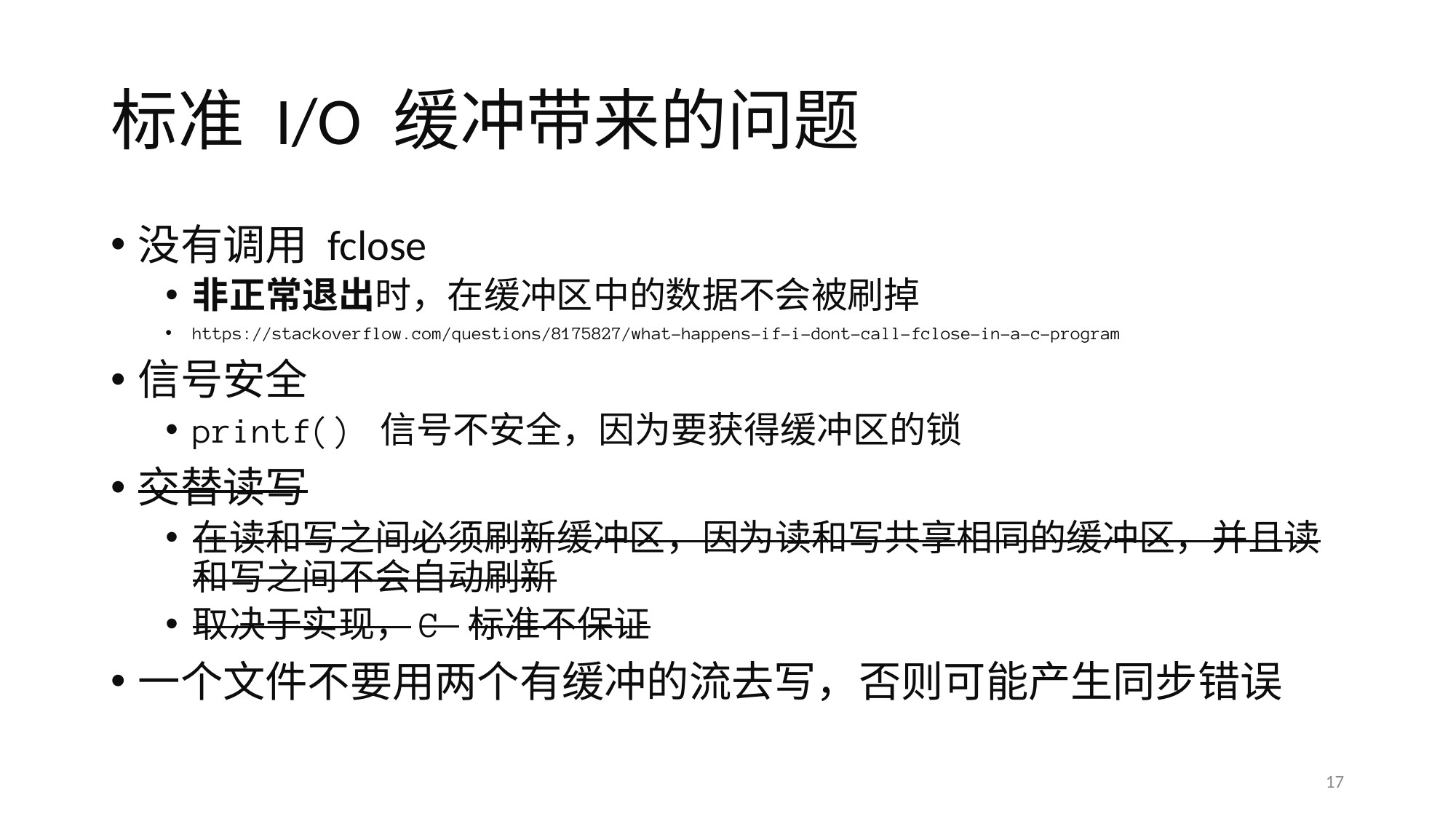

# 标准 I/O 缓冲带来的问题
没有调用 fclose
非正常退出时，在缓冲区中的数据不会被刷掉
https://stackoverflow.com/questions/8175827/what-happens-if-i-dont-call-fclose-in-a-c-program
信号安全
printf() 信号不安全，因为要获得缓冲区的锁
交替读写
在读和写之间必须刷新缓冲区，因为读和写共享相同的缓冲区，并且读和写之间不会自动刷新
取决于实现，C 标准不保证
一个文件不要用两个有缓冲的流去写，否则可能产生同步错误
17